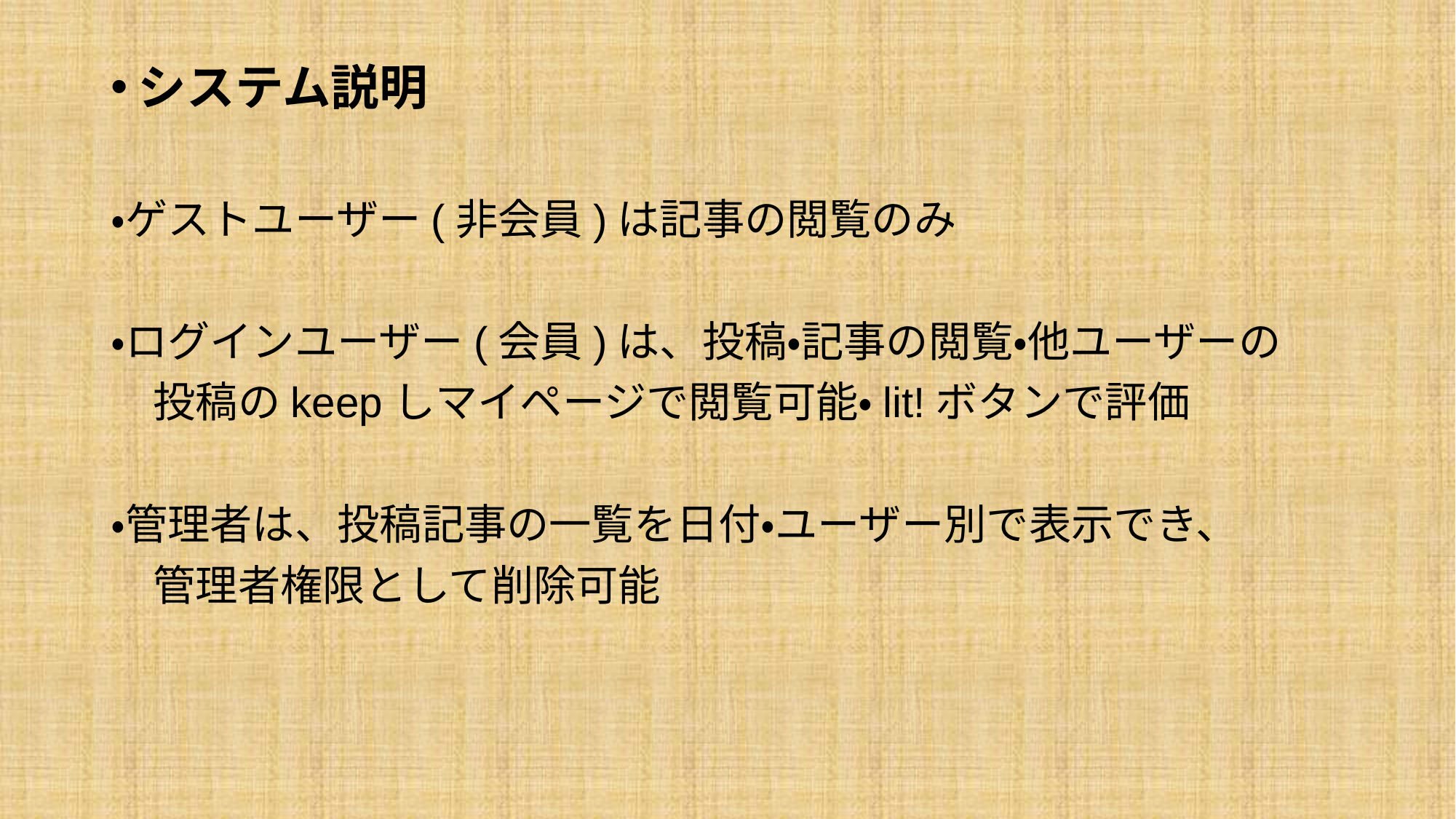

システム説明

・ゲストユーザー(非会員)は記事の閲覧のみ

・ログインユーザー(会員)は、投稿・記事の閲覧・他ユーザーの
　投稿のkeepしマイページで閲覧可能・lit!ボタンで評価

・管理者は、投稿記事の一覧を日付・ユーザー別で表示でき、
　管理者権限として削除可能